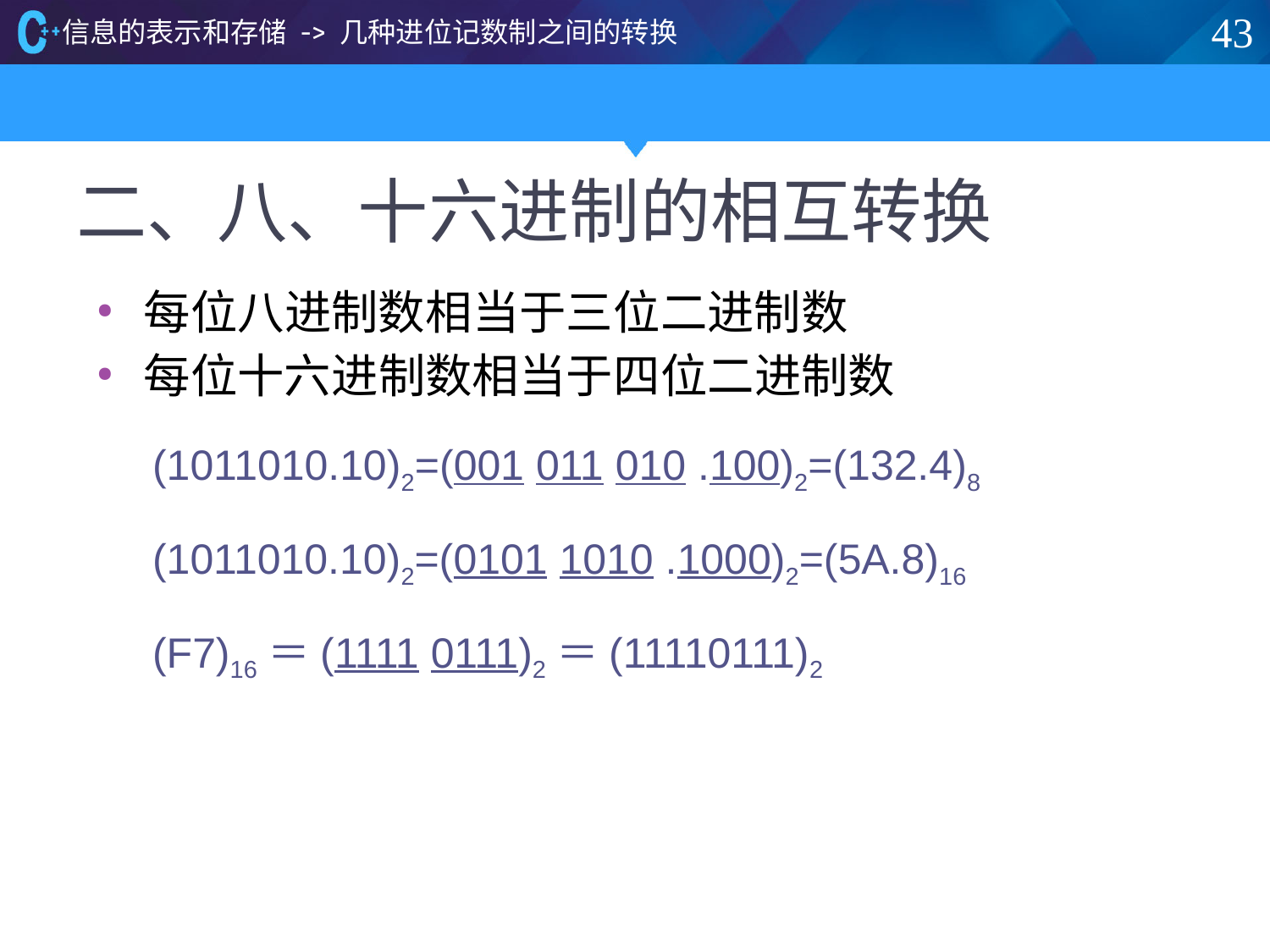

信息的表示和存储 -> 几种进位记数制之间的转换
43
# 二、八、十六进制的相互转换
每位八进制数相当于三位二进制数
每位十六进制数相当于四位二进制数
(1011010.10)2=(001 011 010 .100)2=(132.4)8
(1011010.10)2=(0101 1010 .1000)2=(5A.8)16
(F7)16＝(1111 0111)2＝(11110111)2